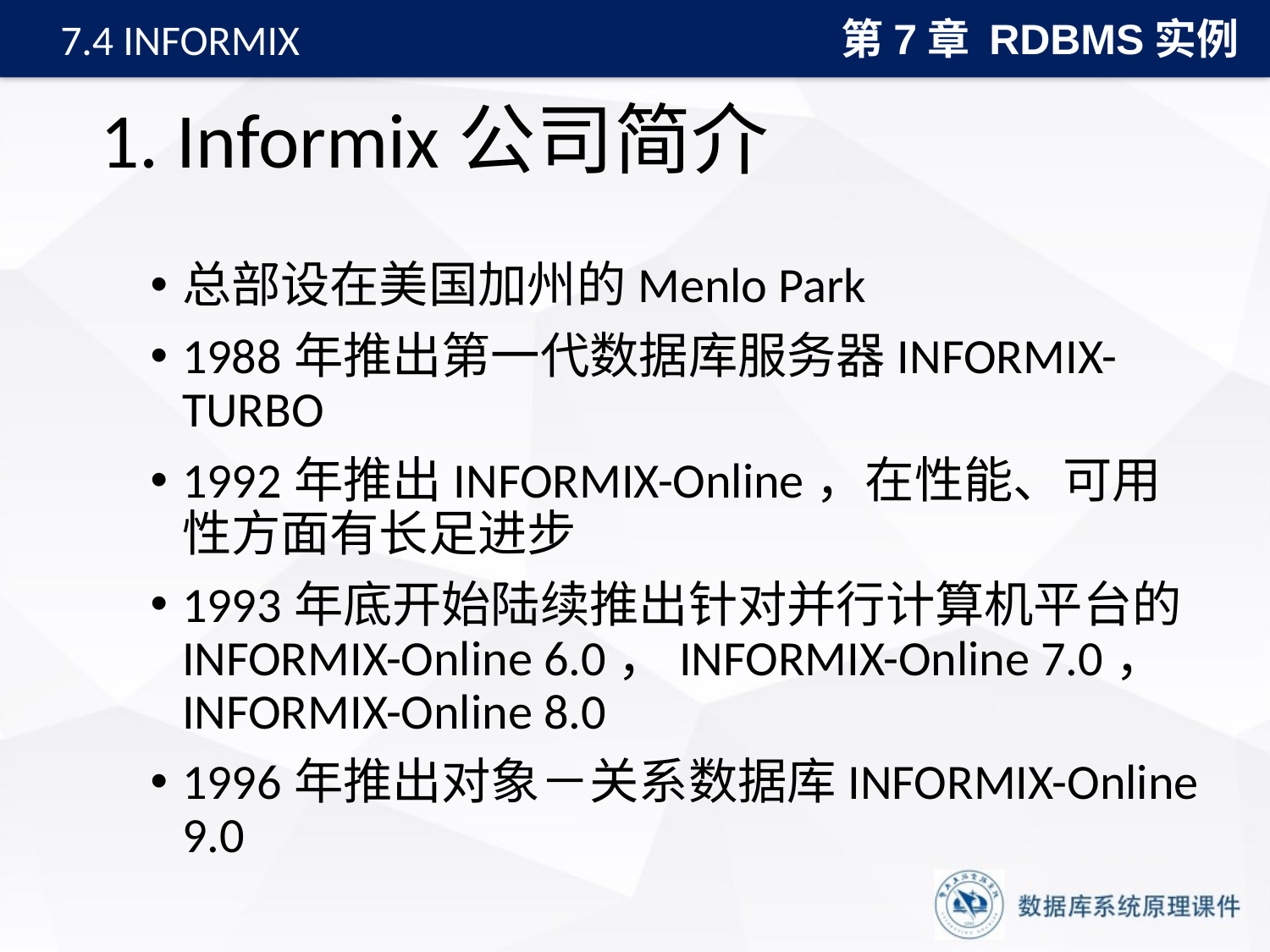

第7章 RDBMS实例
7.4 INFORMIX
# 1. Informix公司简介
总部设在美国加州的Menlo Park
1988年推出第一代数据库服务器INFORMIX-TURBO
1992年推出INFORMIX-Online，在性能、可用性方面有长足进步
1993年底开始陆续推出针对并行计算机平台的INFORMIX-Online 6.0，INFORMIX-Online 7.0， INFORMIX-Online 8.0
1996年推出对象－关系数据库INFORMIX-Online 9.0